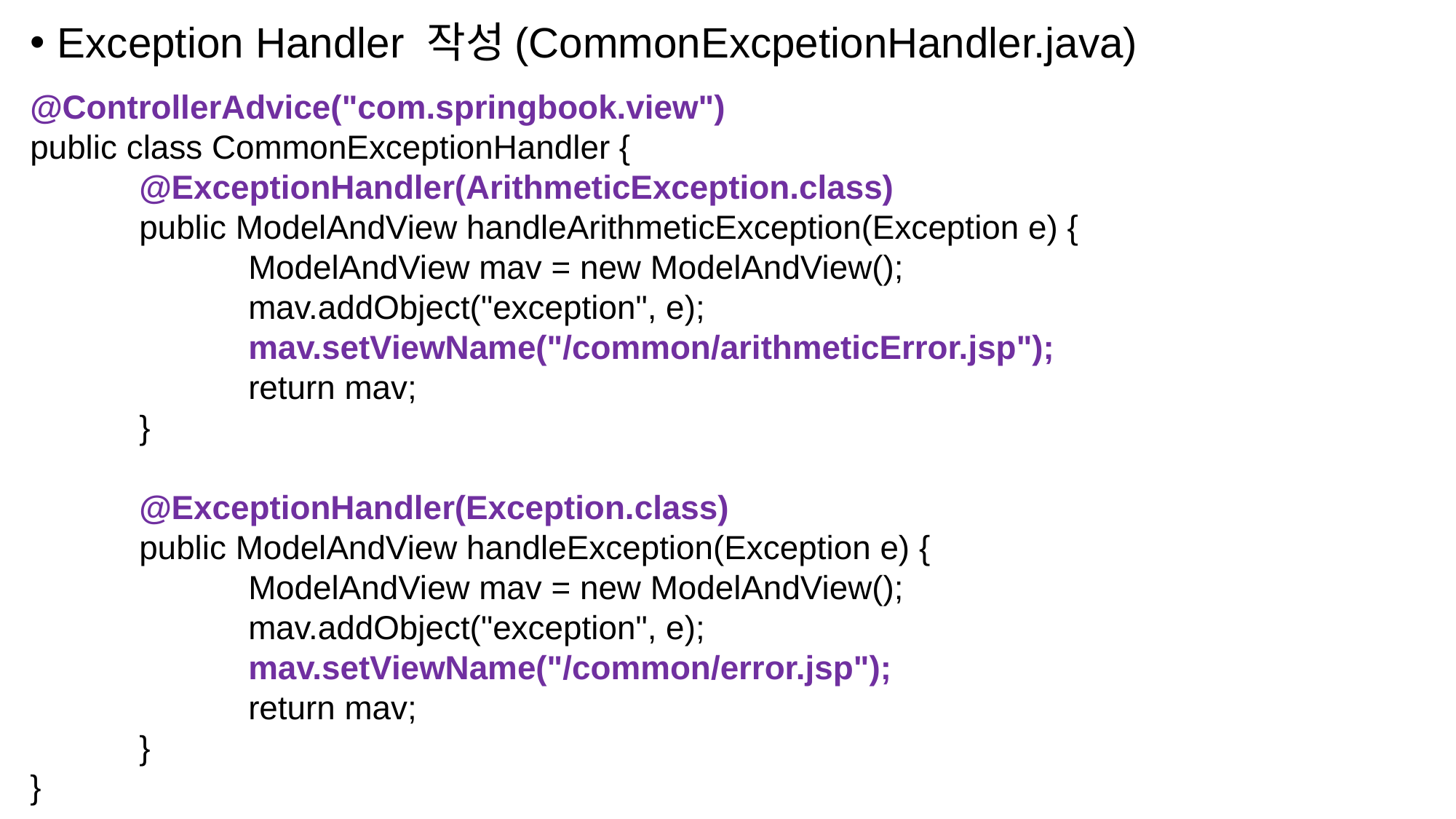

Exception Handler 작성(CommonExcpetionHandler.java)
@ControllerAdvice("com.springbook.view")
public class CommonExceptionHandler {
    	@ExceptionHandler(ArithmeticException.class)
    	public ModelAndView handleArithmeticException(Exception e) {
        		ModelAndView mav = new ModelAndView();
        		mav.addObject("exception", e);
        		mav.setViewName("/common/arithmeticError.jsp");
        		return mav;
    	}

    	@ExceptionHandler(Exception.class)
    	public ModelAndView handleException(Exception e) {
        		ModelAndView mav = new ModelAndView();
        		mav.addObject("exception", e);
        		mav.setViewName("/common/error.jsp");
        		return mav;
    	}
}